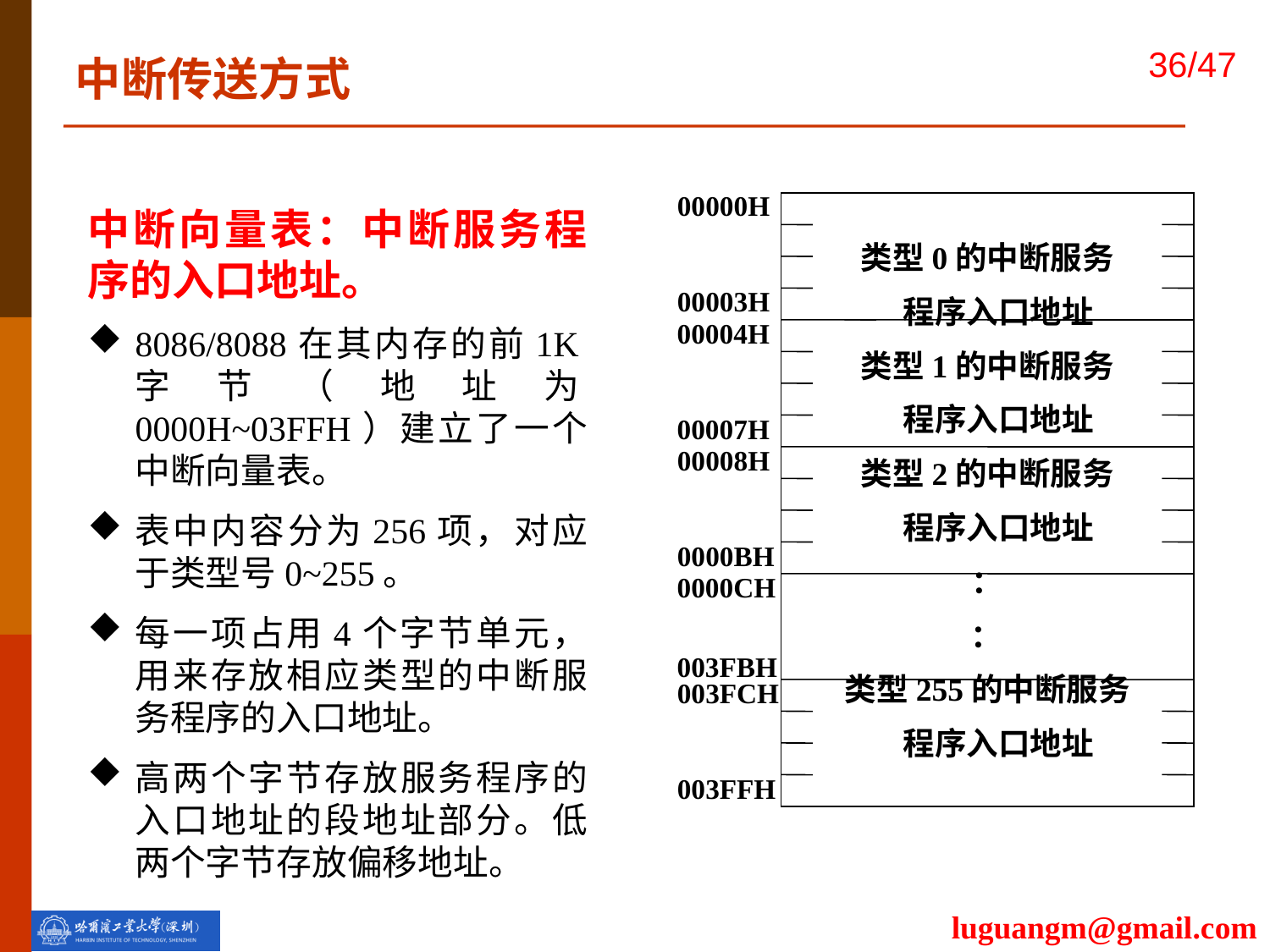

中断传送方式
00000H

00003H
类型0的中断服务
  程序入口地址
类型1的中断服务
  程序入口地址
类型2的中断服务
  程序入口地址
：
      ：
类型255的中断服务
  程序入口地址

00004H

00007H

00008H

0000BH

0000CH

003FBH
003FCH

003FFH

中断向量表：中断服务程序的入口地址。
8086/8088在其内存的前1K字节（地址为0000H~03FFH）建立了一个中断向量表。
表中内容分为256项，对应于类型号0~255。
每一项占用4个字节单元，用来存放相应类型的中断服务程序的入口地址。
高两个字节存放服务程序的入口地址的段地址部分。低两个字节存放偏移地址。